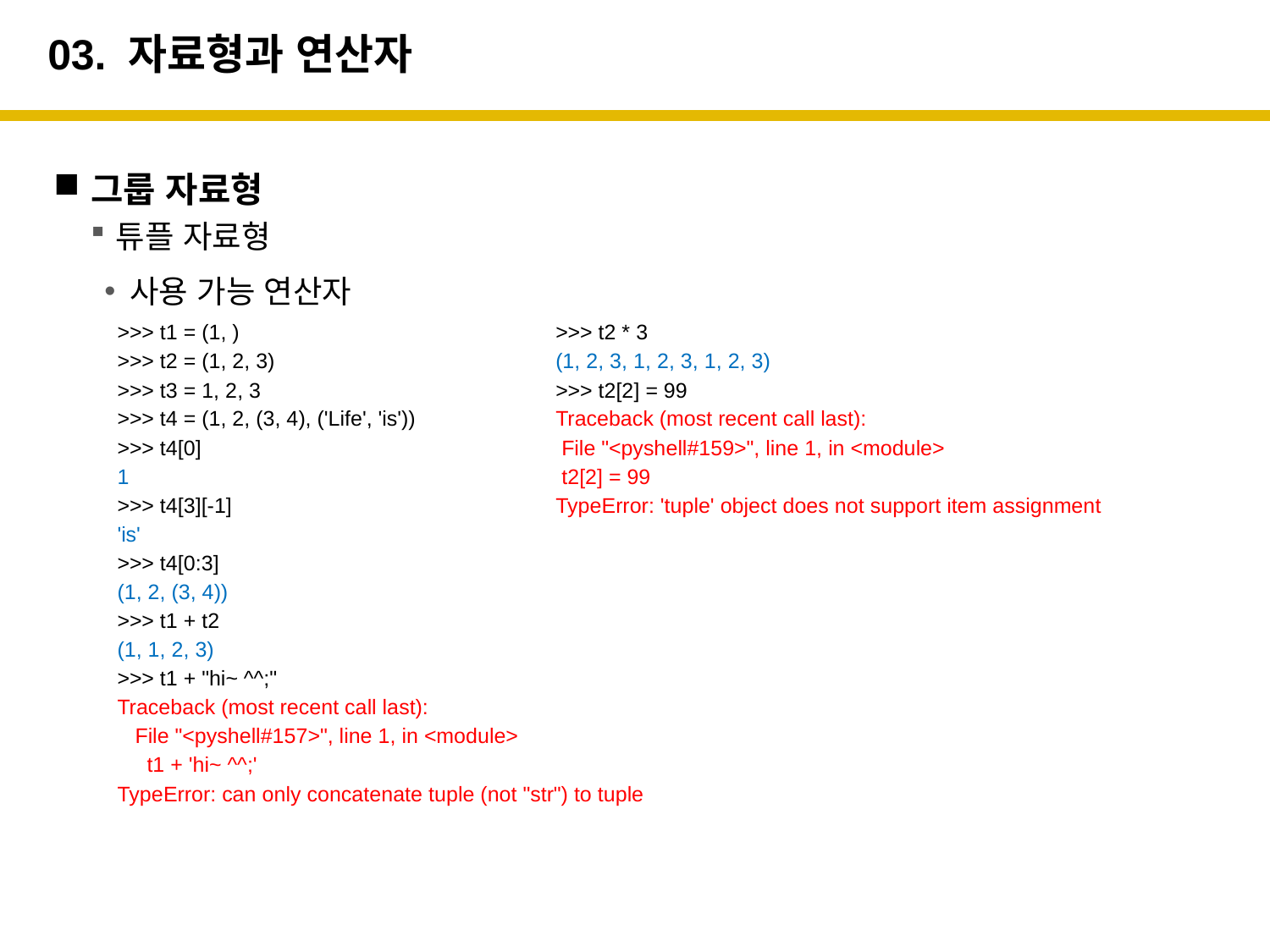

# 03. 자료형과 연산자
그룹 자료형
튜플 자료형

사용 가능 연산자
>>> t1 = (1, )
>>> t2 = (1, 2, 3)
>>> t3 = 1, 2, 3
>>> t4 = (1, 2, (3, 4), ('Life', 'is'))
>>> t4[0]
1
>>> t4[3][-1]
'is'
>>> t4[0:3]
(1, 2, (3, 4))
>>> t1 + t2
(1, 1, 2, 3)
>>> t1 + "hi~ ^^;"
Traceback (most recent call last):
   File "<pyshell#157>", line 1, in <module>
     t1 + 'hi~ ^^;'
TypeError: can only concatenate tuple (not "str") to tuple

>>> t2 * 3
(1, 2, 3, 1, 2, 3, 1, 2, 3)
>>> t2[2] = 99
Traceback (most recent call last):
 File "<pyshell#159>", line 1, in <module>
 t2[2] = 99
TypeError: 'tuple' object does not support item assignment